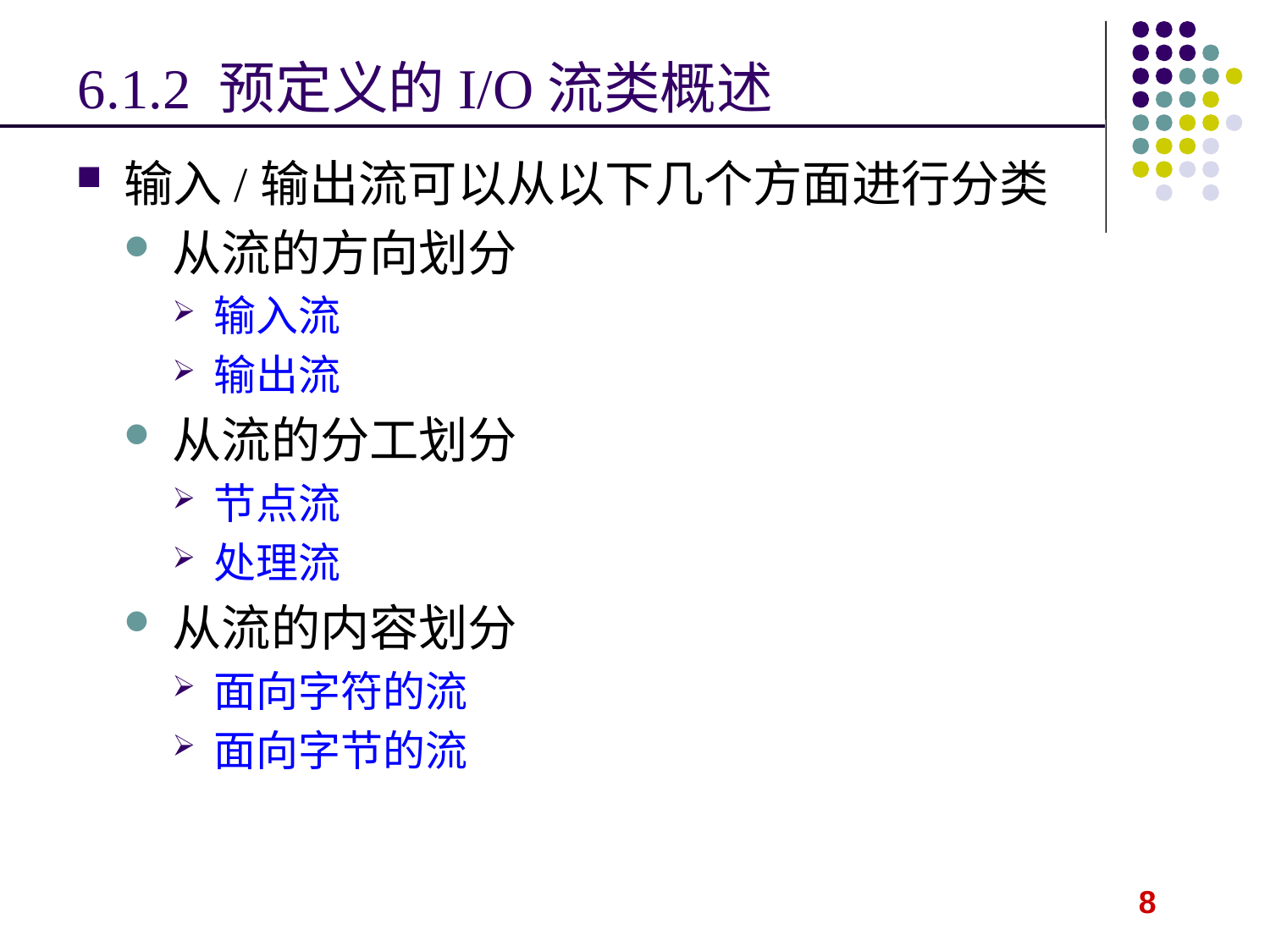

# 6.1.2 预定义的I/O流类概述
输入/输出流可以从以下几个方面进行分类
从流的方向划分
输入流
输出流
从流的分工划分
节点流
处理流
从流的内容划分
面向字符的流
面向字节的流